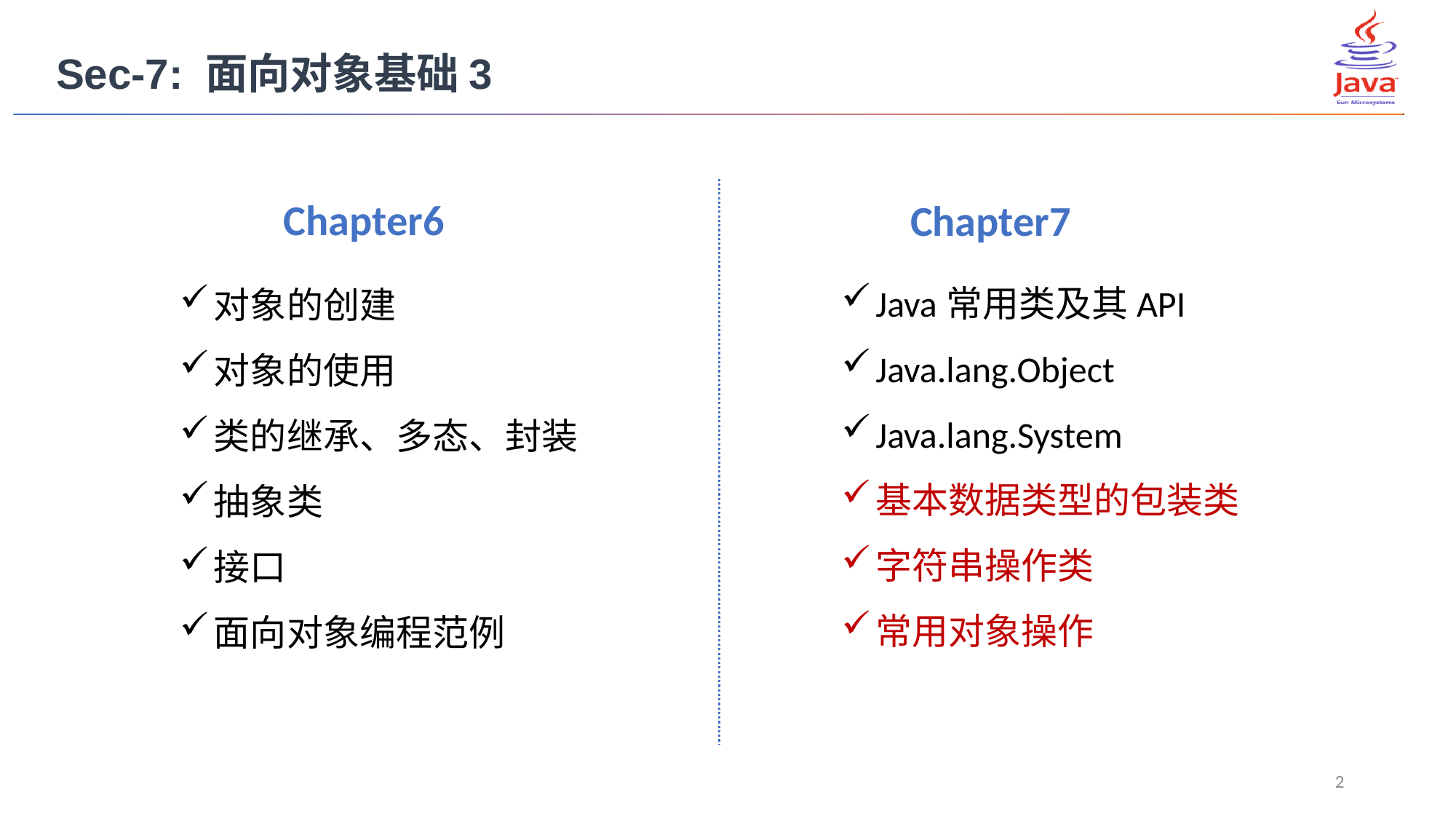

Sec-7: 面向对象基础3
Chapter6
Chapter7
Java常用类及其API
Java.lang.Object
Java.lang.System
基本数据类型的包装类
字符串操作类
常用对象操作
对象的创建
对象的使用
类的继承、多态、封装
抽象类
接口
面向对象编程范例
2